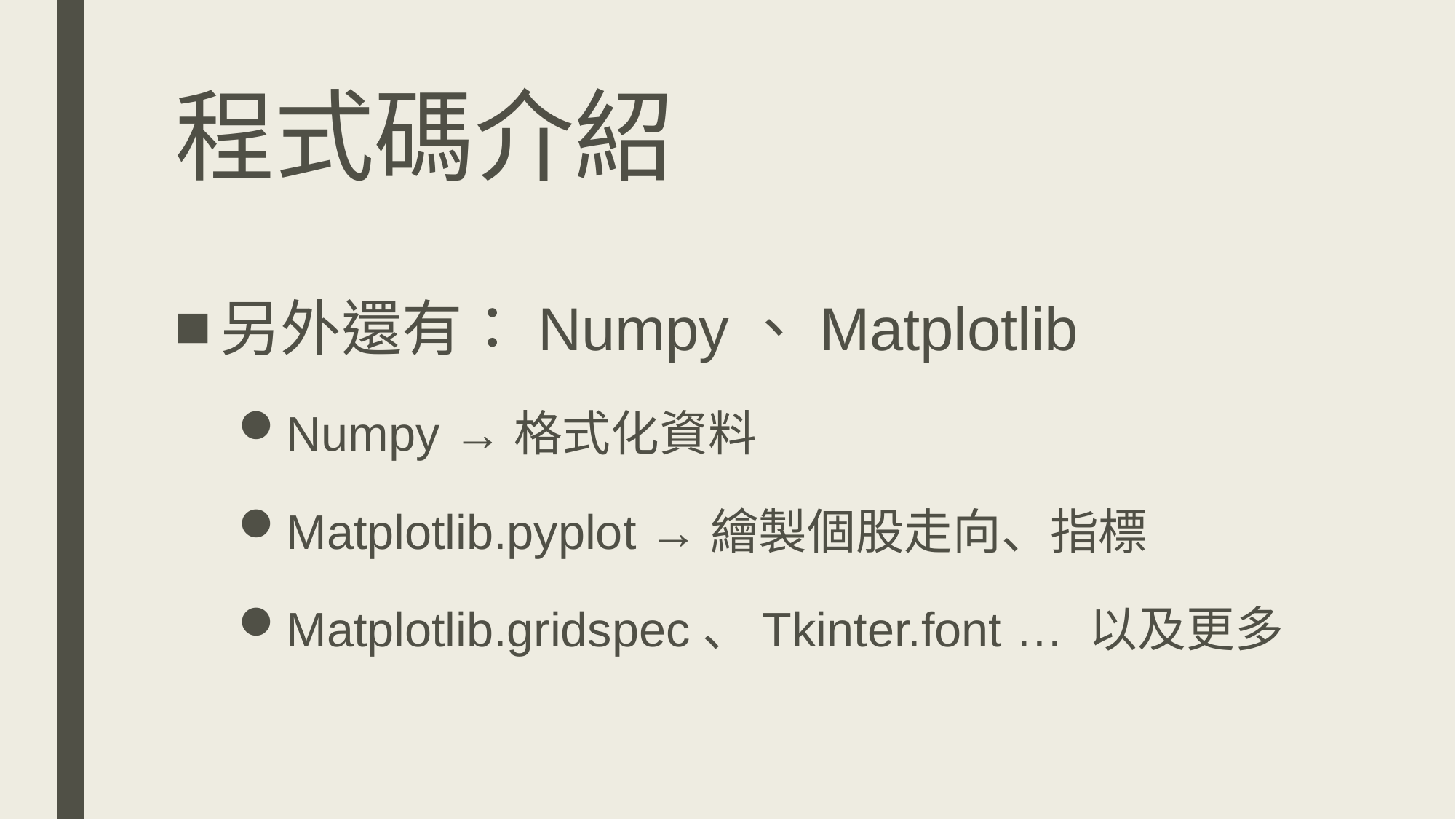

# 程式碼介紹
另外還有：Numpy、Matplotlib
Numpy →格式化資料
Matplotlib.pyplot →繪製個股走向、指標
Matplotlib.gridspec、Tkinter.font … 以及更多